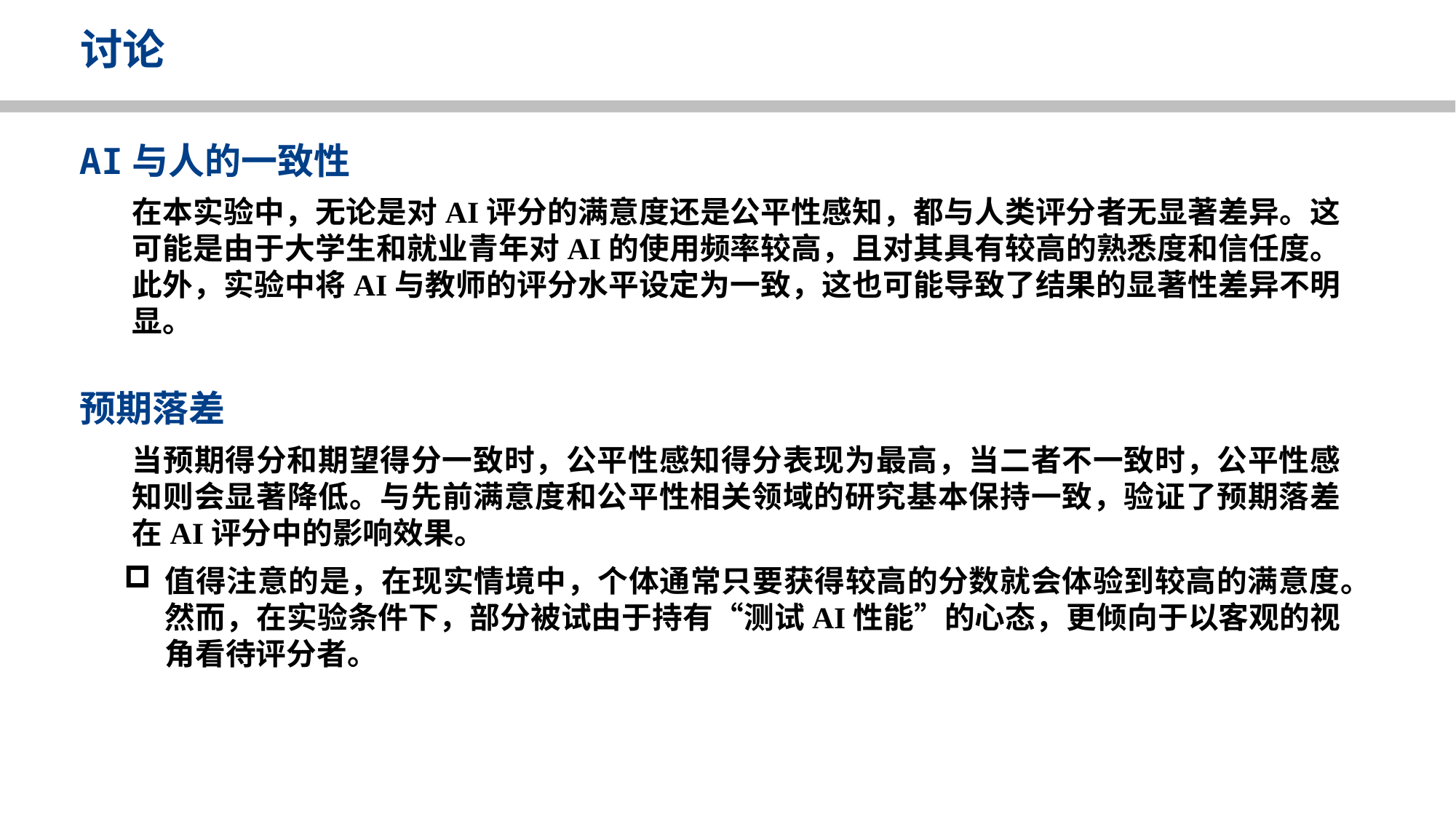

# 讨论
AI与人的一致性
在本实验中，无论是对AI评分的满意度还是公平性感知，都与人类评分者无显著差异。这可能是由于大学生和就业青年对AI的使用频率较高，且对其具有较高的熟悉度和信任度。此外，实验中将AI与教师的评分水平设定为一致，这也可能导致了结果的显著性差异不明显。
预期落差
当预期得分和期望得分一致时，公平性感知得分表现为最高，当二者不一致时，公平性感知则会显著降低。与先前满意度和公平性相关领域的研究基本保持一致，验证了预期落差在AI评分中的影响效果。
值得注意的是，在现实情境中，个体通常只要获得较高的分数就会体验到较高的满意度。然而，在实验条件下，部分被试由于持有“测试AI性能”的心态，更倾向于以客观的视角看待评分者。